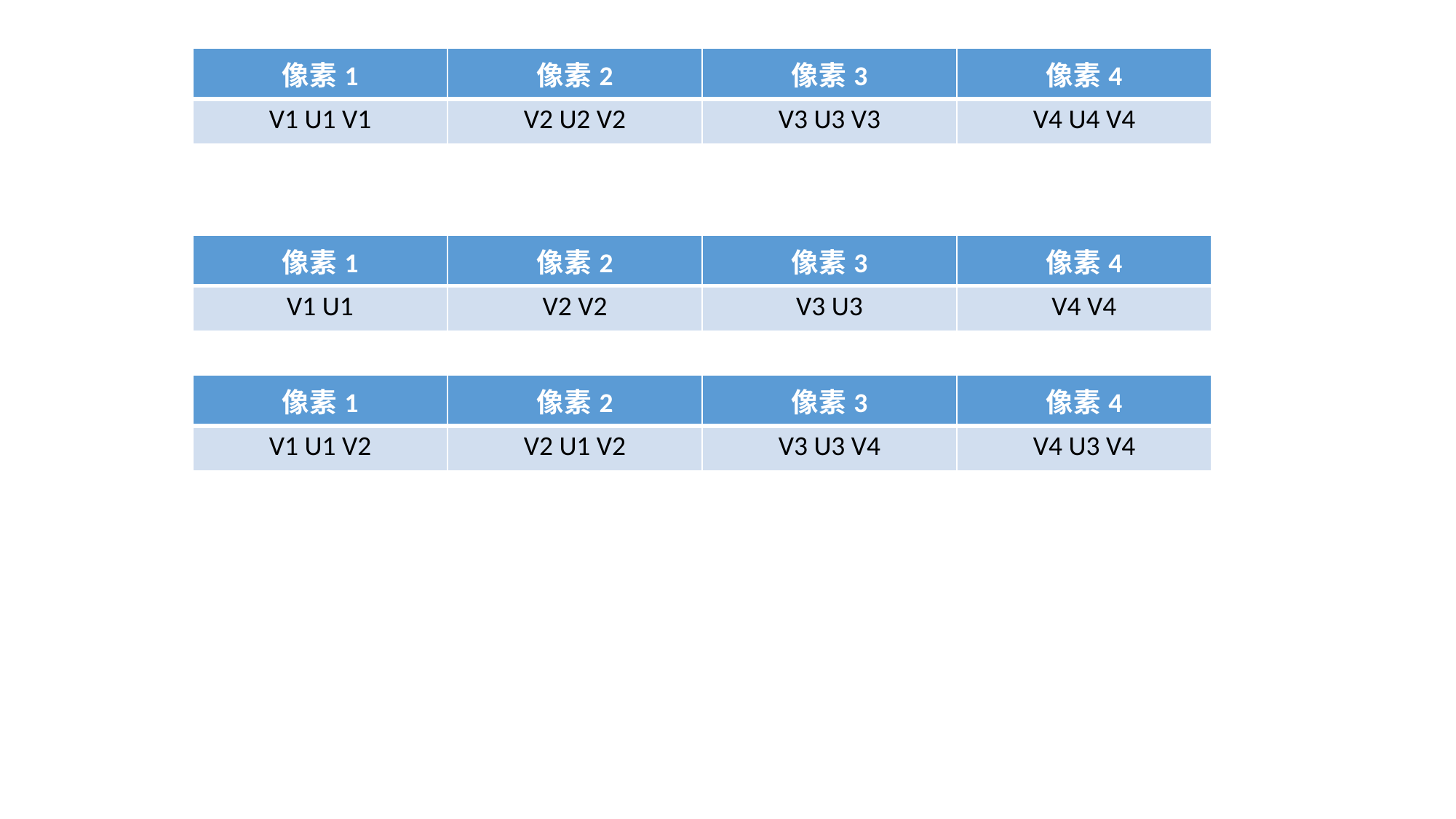

| 像素1 | 像素2 | 像素3 | 像素4 |
| --- | --- | --- | --- |
| V1 U1 V1 | V2 U2 V2 | V3 U3 V3 | V4 U4 V4 |
| 像素1 | 像素2 | 像素3 | 像素4 |
| --- | --- | --- | --- |
| V1 U1 | V2 V2 | V3 U3 | V4 V4 |
| 像素1 | 像素2 | 像素3 | 像素4 |
| --- | --- | --- | --- |
| V1 U1 V2 | V2 U1 V2 | V3 U3 V4 | V4 U3 V4 |